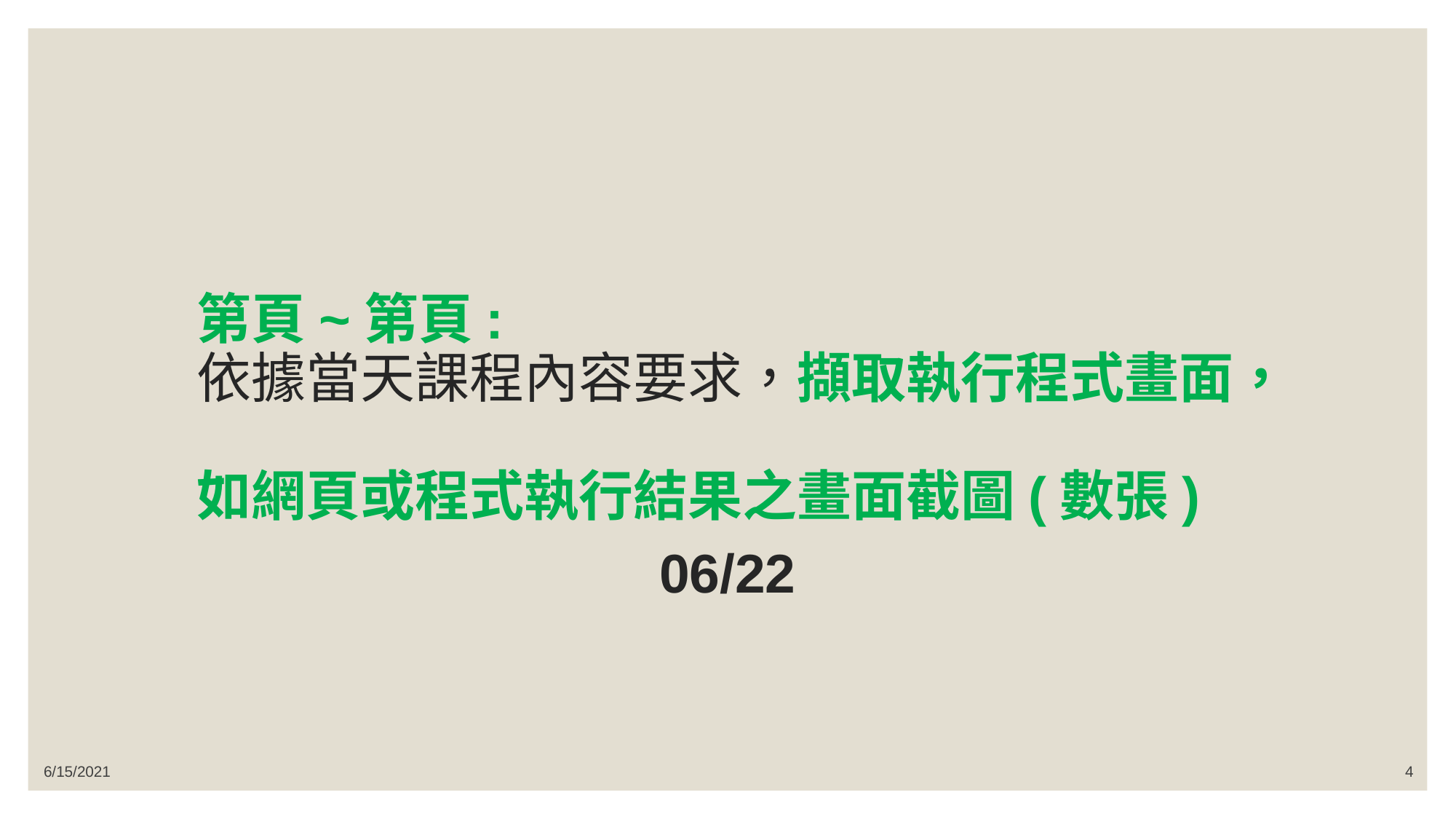

# 第頁~第頁:  依據當天課程內容要求，擷取執行程式畫面， 如網頁或程式執行結果之畫面截圖(數張)
06/22
6/15/2021
4